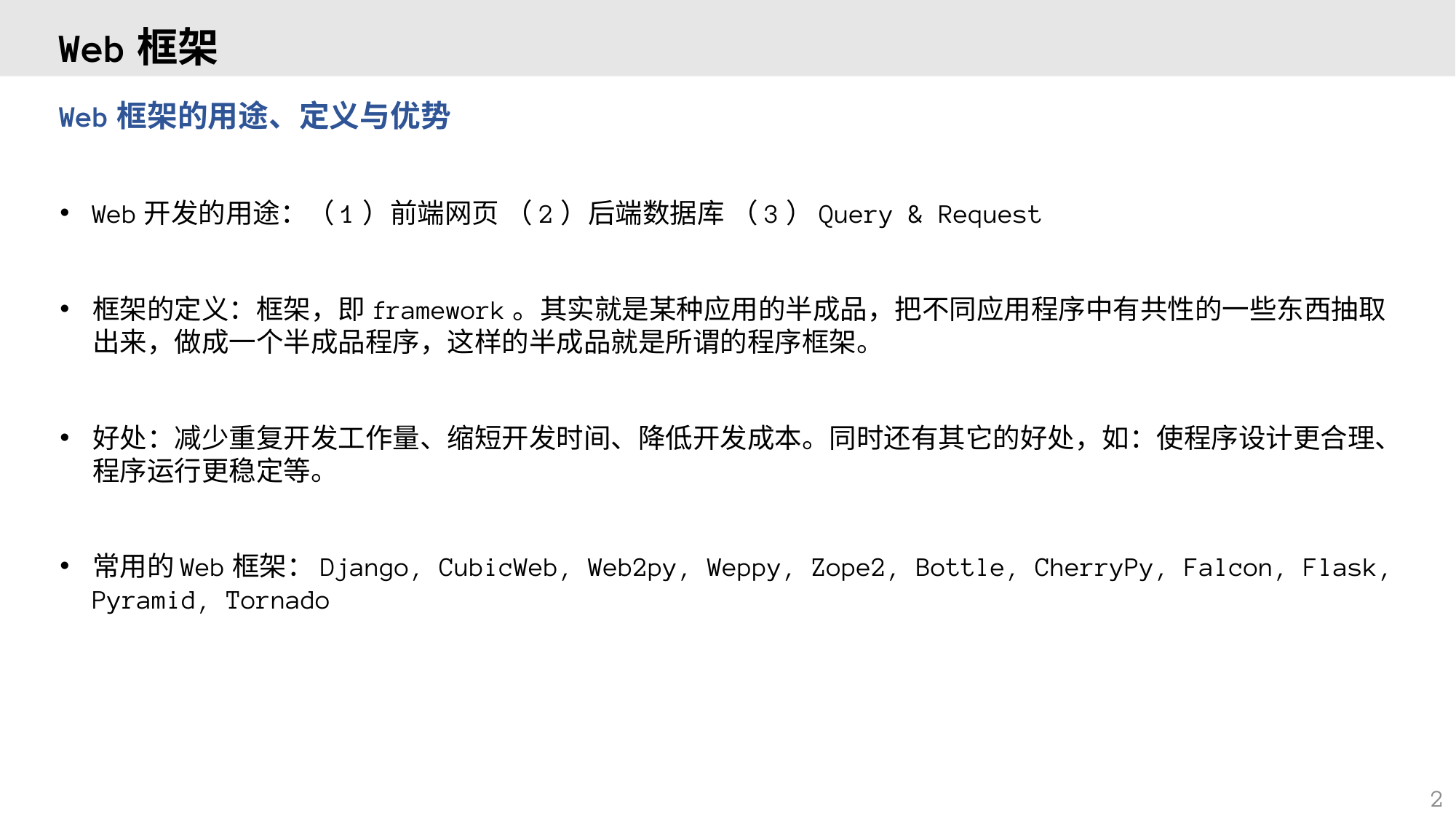

# Web框架
Web框架的用途、定义与优势

Web开发的用途：（1）前端网页 （2）后端数据库 （3）Query & Request

框架的定义：框架，即framework。其实就是某种应用的半成品，把不同应用程序中有共性的一些东西抽取出来，做成一个半成品程序，这样的半成品就是所谓的程序框架。

好处：减少重复开发工作量、缩短开发时间、降低开发成本。同时还有其它的好处，如：使程序设计更合理、程序运行更稳定等。

常用的Web框架：Django, CubicWeb, Web2py, Weppy, Zope2, Bottle, CherryPy, Falcon, Flask, Pyramid, Tornado

2